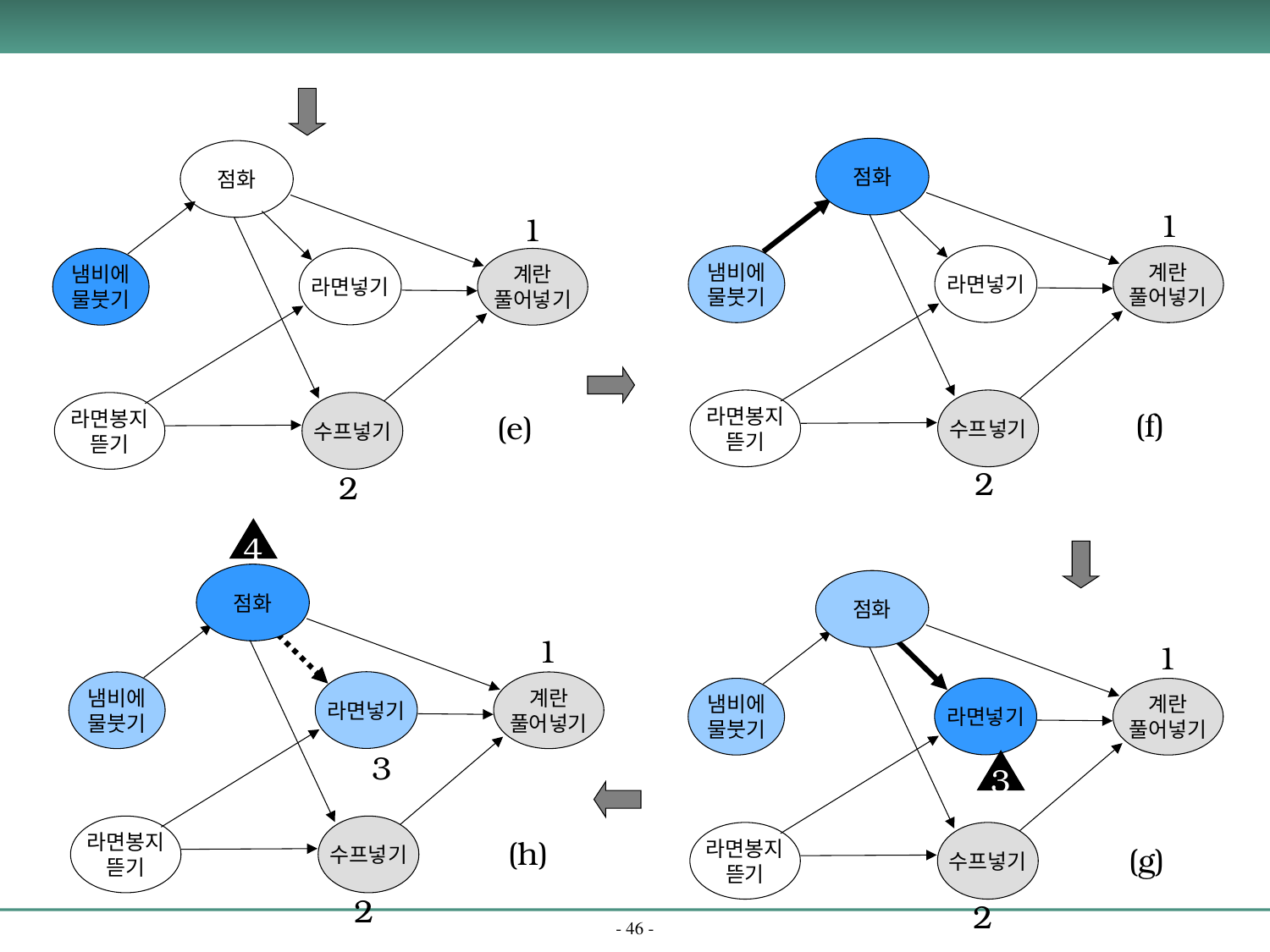

점화
점화

1

1

라면넣기
냄비에
물붓기
계란
풀어넣기
라면넣기
냄비에
물붓기
계란
풀어넣기

라면봉지
뜯기
수프넣기
라면봉지
뜯기
수프넣기
(f)
(e)

2
2
4

점화
점화

1

1

라면넣기
냄비에
물붓기
계란
풀어넣기
라면넣기
냄비에
물붓기
계란
풀어넣기

3

3

라면봉지
뜯기
수프넣기
라면봉지
뜯기
수프넣기
(h)
(g)

2
2